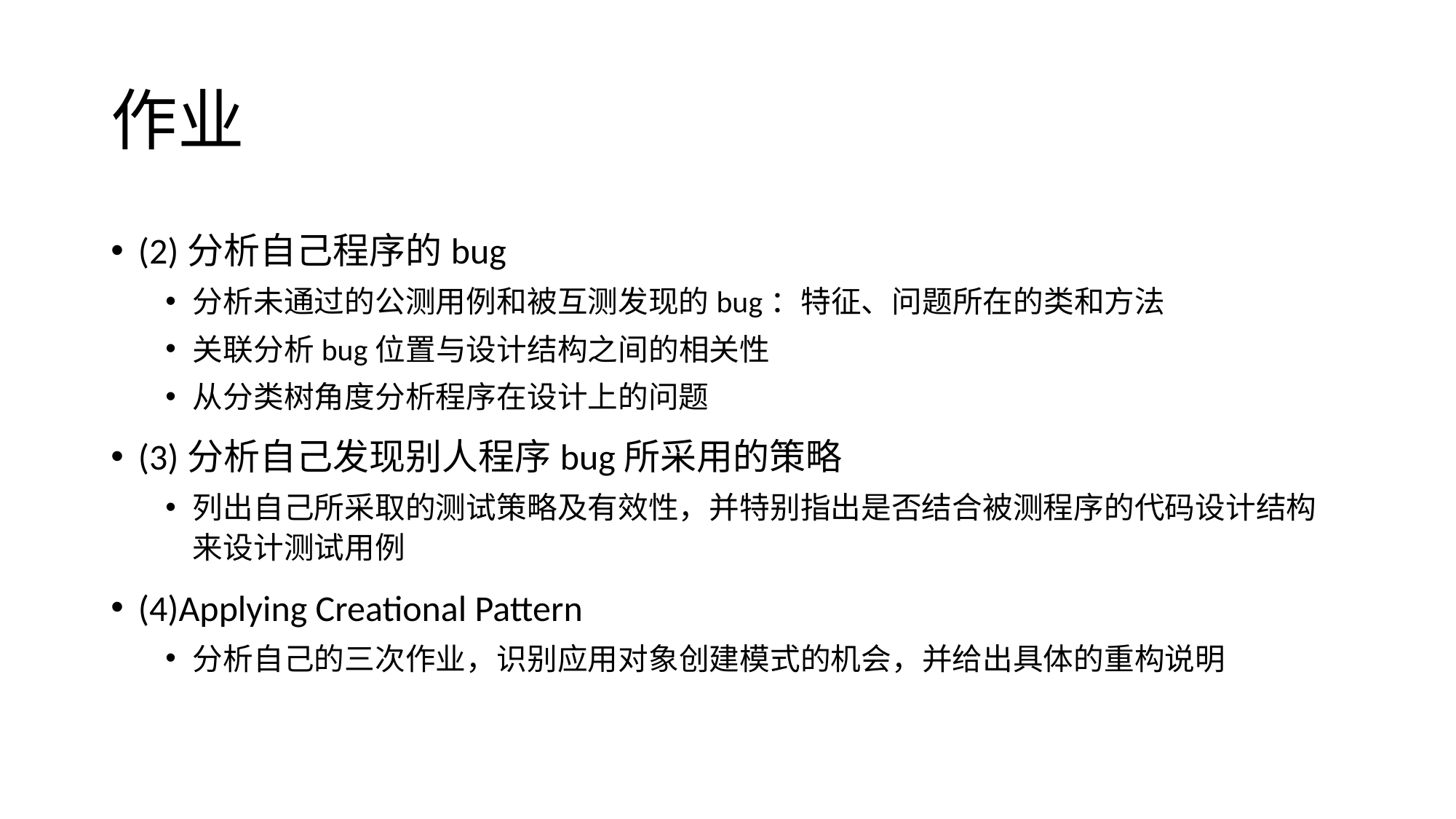

# 作业
(2)分析自己程序的bug
分析未通过的公测用例和被互测发现的bug：特征、问题所在的类和方法
关联分析bug位置与设计结构之间的相关性
从分类树角度分析程序在设计上的问题
(3)分析自己发现别人程序bug所采用的策略
列出自己所采取的测试策略及有效性，并特别指出是否结合被测程序的代码设计结构来设计测试用例
(4)Applying Creational Pattern
分析自己的三次作业，识别应用对象创建模式的机会，并给出具体的重构说明